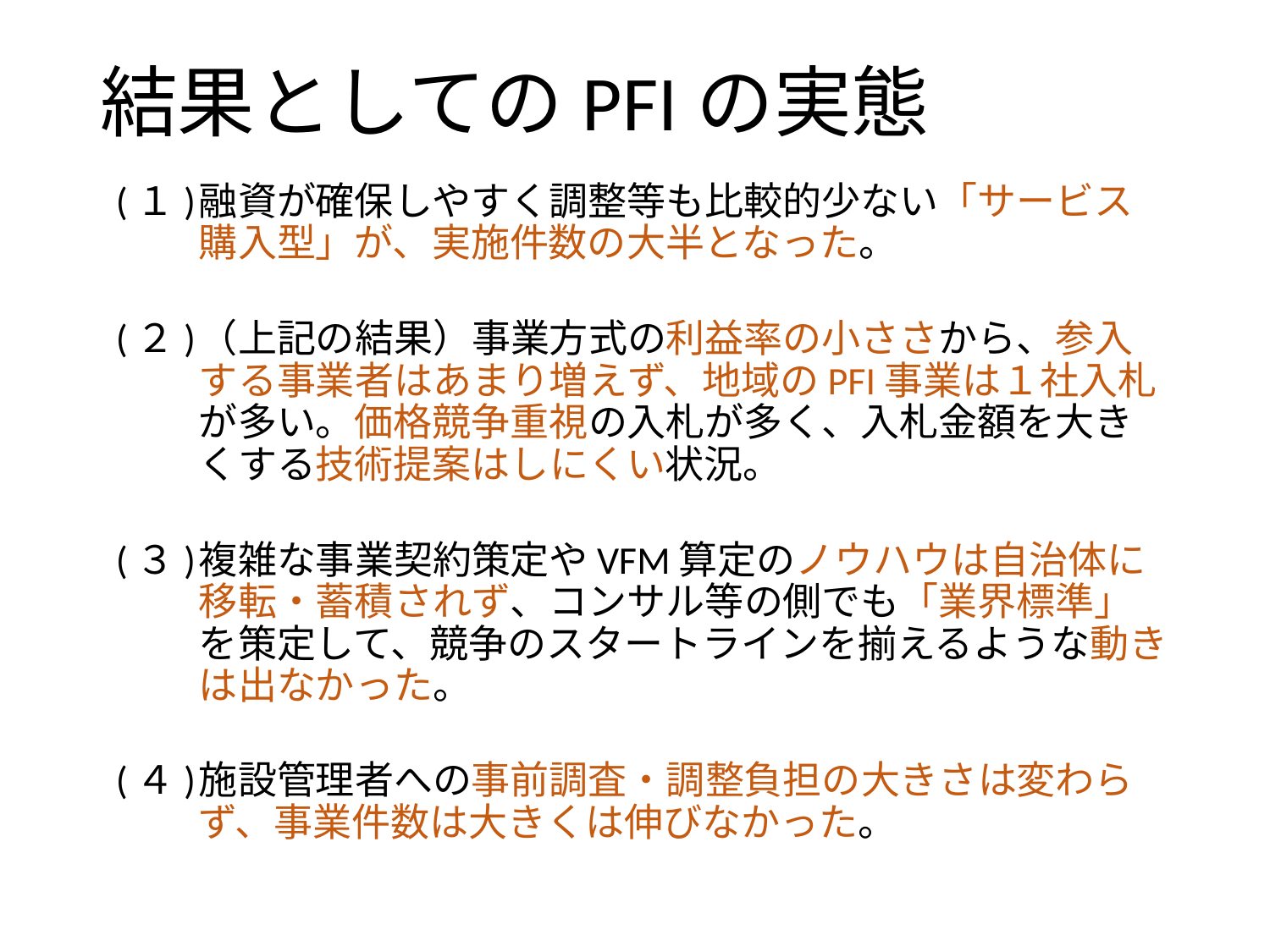

# 結果としてのPFIの実態
(１)	融資が確保しやすく調整等も比較的少ない「サービス購入型」が、実施件数の大半となった。

(２)	（上記の結果）事業方式の利益率の小ささから、参入する事業者はあまり増えず、地域のPFI事業は１社入札が多い。価格競争重視の入札が多く、入札金額を大きくする技術提案はしにくい状況。

(３)	複雑な事業契約策定やVFM算定のノウハウは自治体に移転・蓄積されず、コンサル等の側でも「業界標準」を策定して、競争のスタートラインを揃えるような動きは出なかった。

(４)	施設管理者への事前調査・調整負担の大きさは変わらず、事業件数は大きくは伸びなかった。